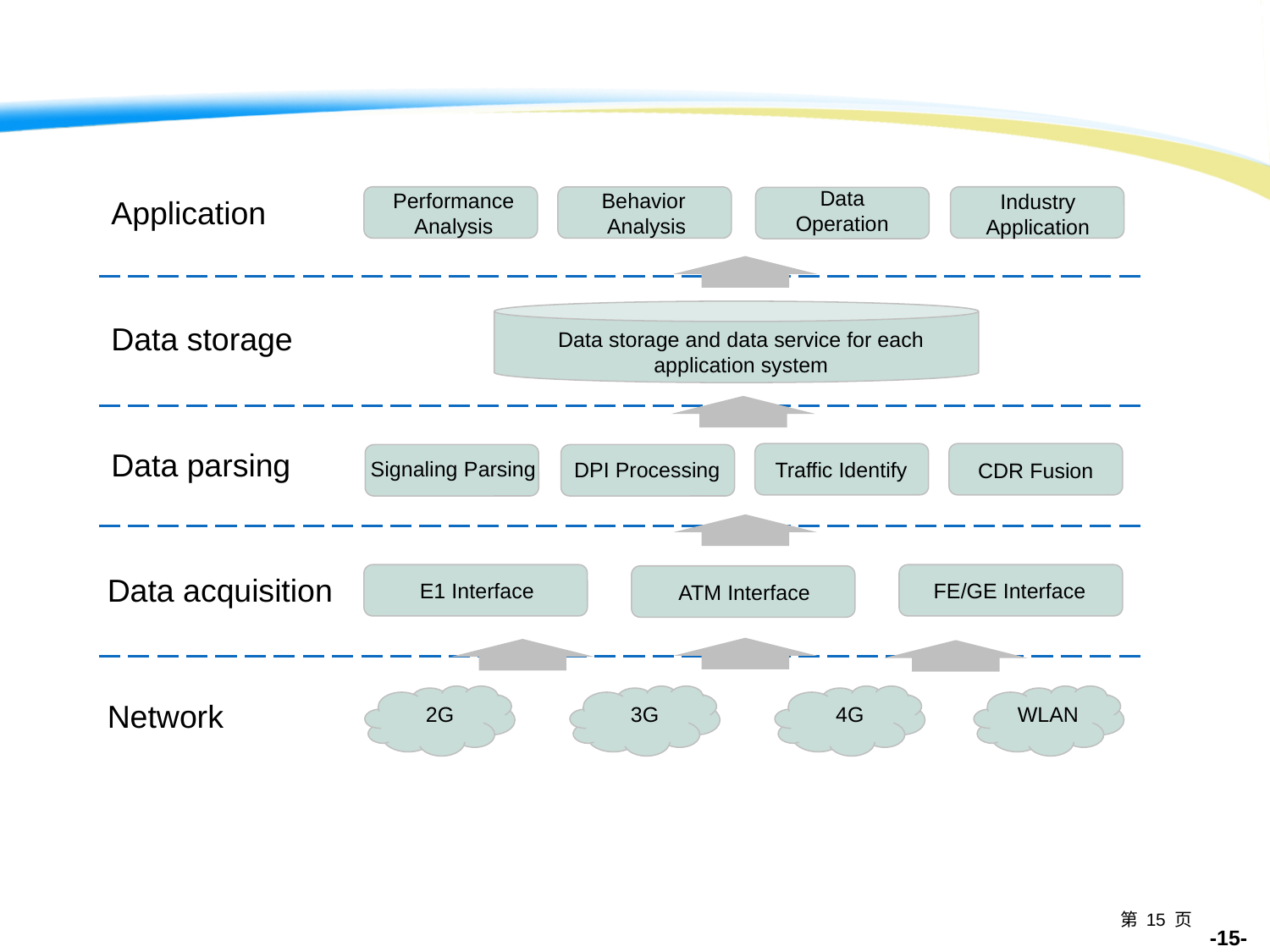

Data Operation
Performance Analysis
Behavior
Analysis
Industry Application
Application

Data storage
Data storage and data service for each application system

Data parsing

Signaling Parsing
Traffic Identify
DPI Processing
CDR Fusion

Data acquisition

E1 Interface
FE/GE Interface
ATM Interface

Network
2G
3G
4G
WLAN
第 15 页